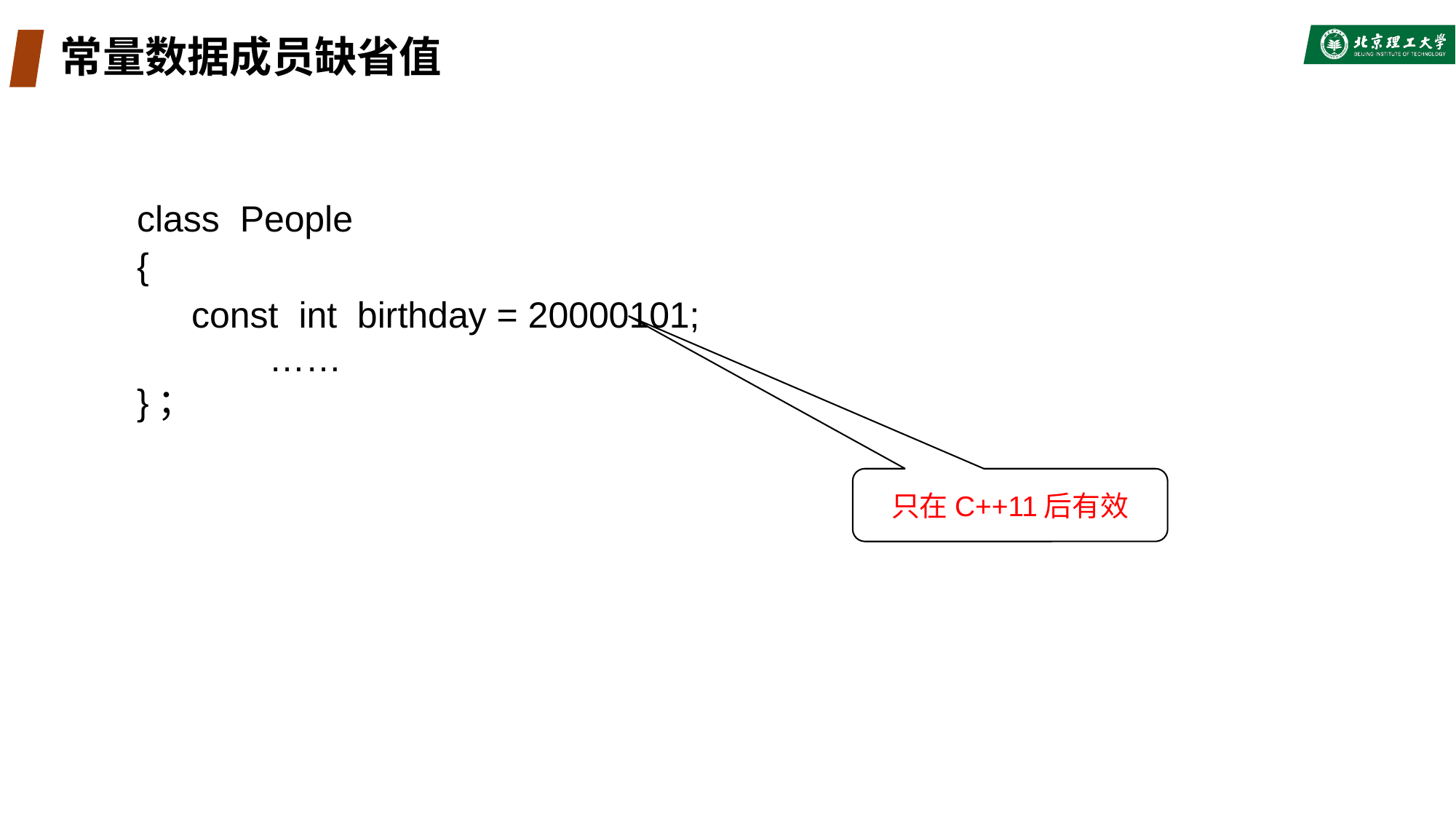

# 常量数据成员缺省值
class  People
{
const  int  birthday = 20000101;
             ……
}；
只在C++11后有效